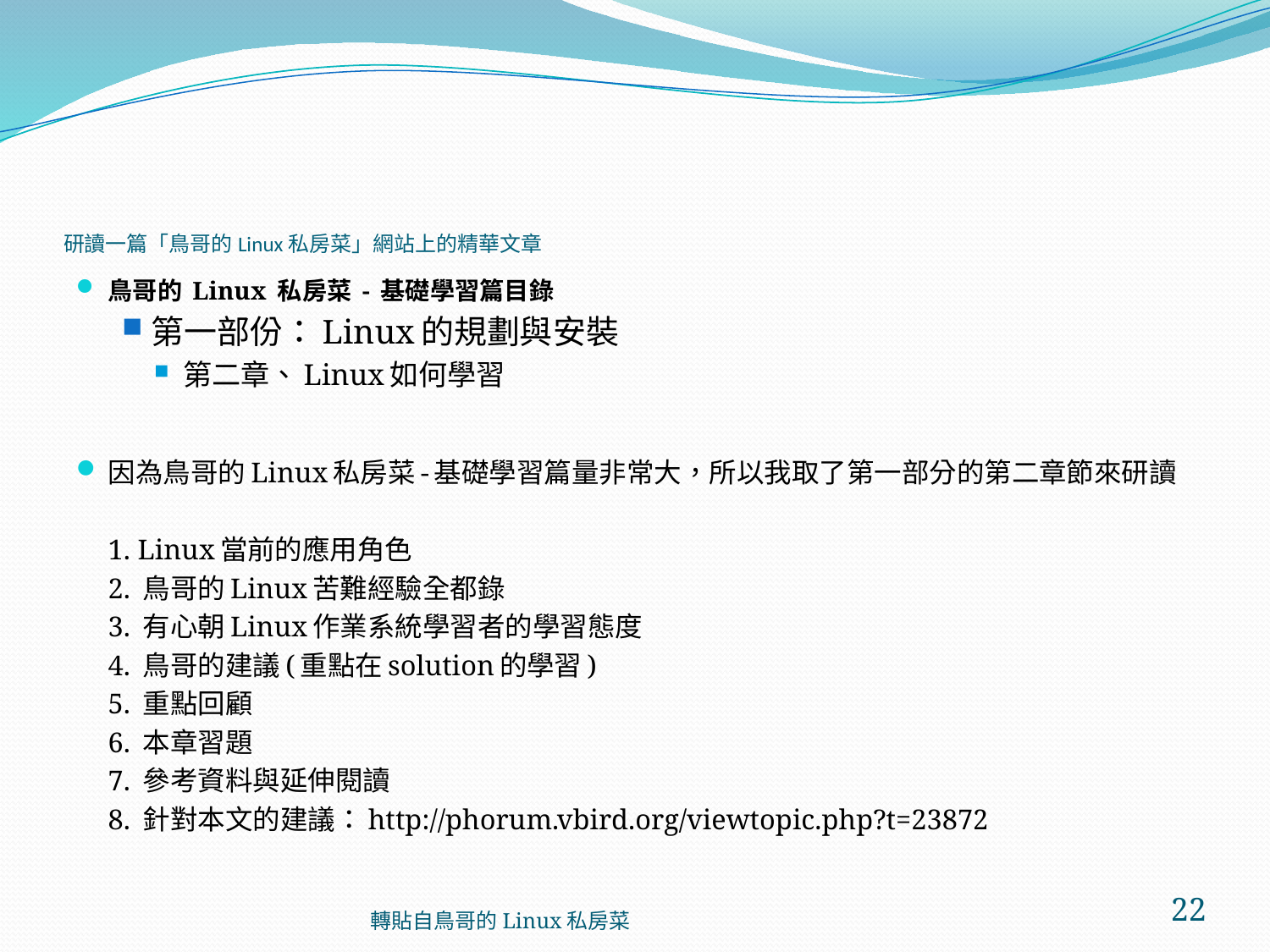

# 研讀一篇「鳥哥的Linux私房菜」網站上的精華文章
鳥哥的 Linux 私房菜 - 基礎學習篇目錄
第一部份：Linux的規劃與安裝
第二章、Linux如何學習

因為鳥哥的Linux私房菜-基礎學習篇量非常大，所以我取了第一部分的第二章節來研讀

	1. Linux當前的應用角色
　	2. 鳥哥的Linux苦難經驗全都錄
	3. 有心朝Linux作業系統學習者的學習態度
	4. 鳥哥的建議(重點在solution的學習)
	5. 重點回顧
	6. 本章習題
	7. 參考資料與延伸閱讀
	8. 針對本文的建議：http://phorum.vbird.org/viewtopic.php?t=23872
轉貼自鳥哥的Linux私房菜
22